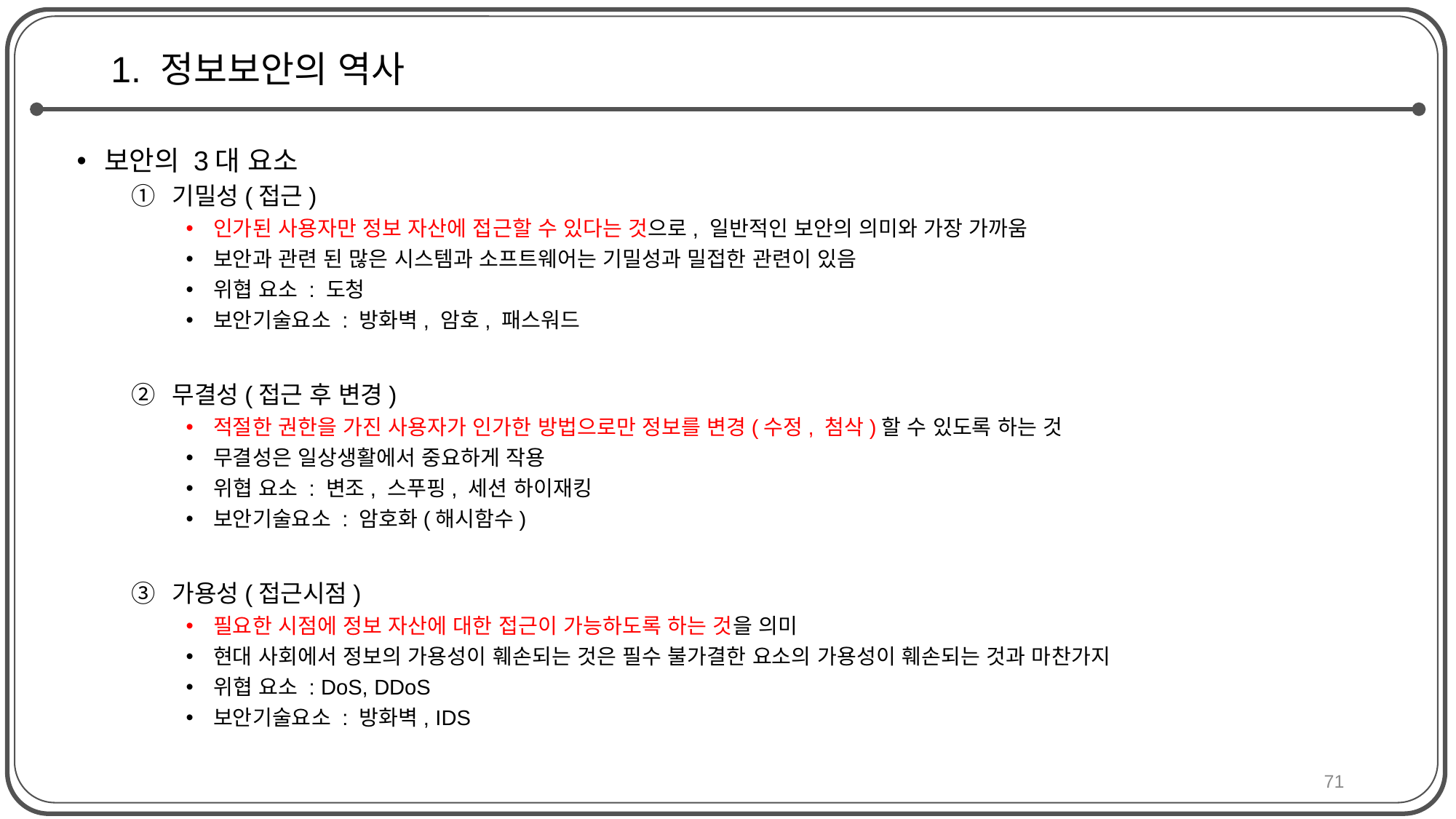

# 1. 정보보안의 역사
보안의 3대 요소
기밀성(접근)
인가된 사용자만 정보 자산에 접근할 수 있다는 것으로, 일반적인 보안의 의미와 가장 가까움
보안과 관련 된 많은 시스템과 소프트웨어는 기밀성과 밀접한 관련이 있음
위협 요소 : 도청
보안기술요소 : 방화벽, 암호, 패스워드

무결성(접근 후 변경)
적절한 권한을 가진 사용자가 인가한 방법으로만 정보를 변경(수정, 첨삭)할 수 있도록 하는 것
무결성은 일상생활에서 중요하게 작용
위협 요소 : 변조, 스푸핑, 세션 하이재킹
보안기술요소 : 암호화(해시함수)

가용성(접근시점)
필요한 시점에 정보 자산에 대한 접근이 가능하도록 하는 것을 의미
현대 사회에서 정보의 가용성이 훼손되는 것은 필수 불가결한 요소의 가용성이 훼손되는 것과 마찬가지
위협 요소 : DoS, DDoS
보안기술요소 : 방화벽, IDS

71